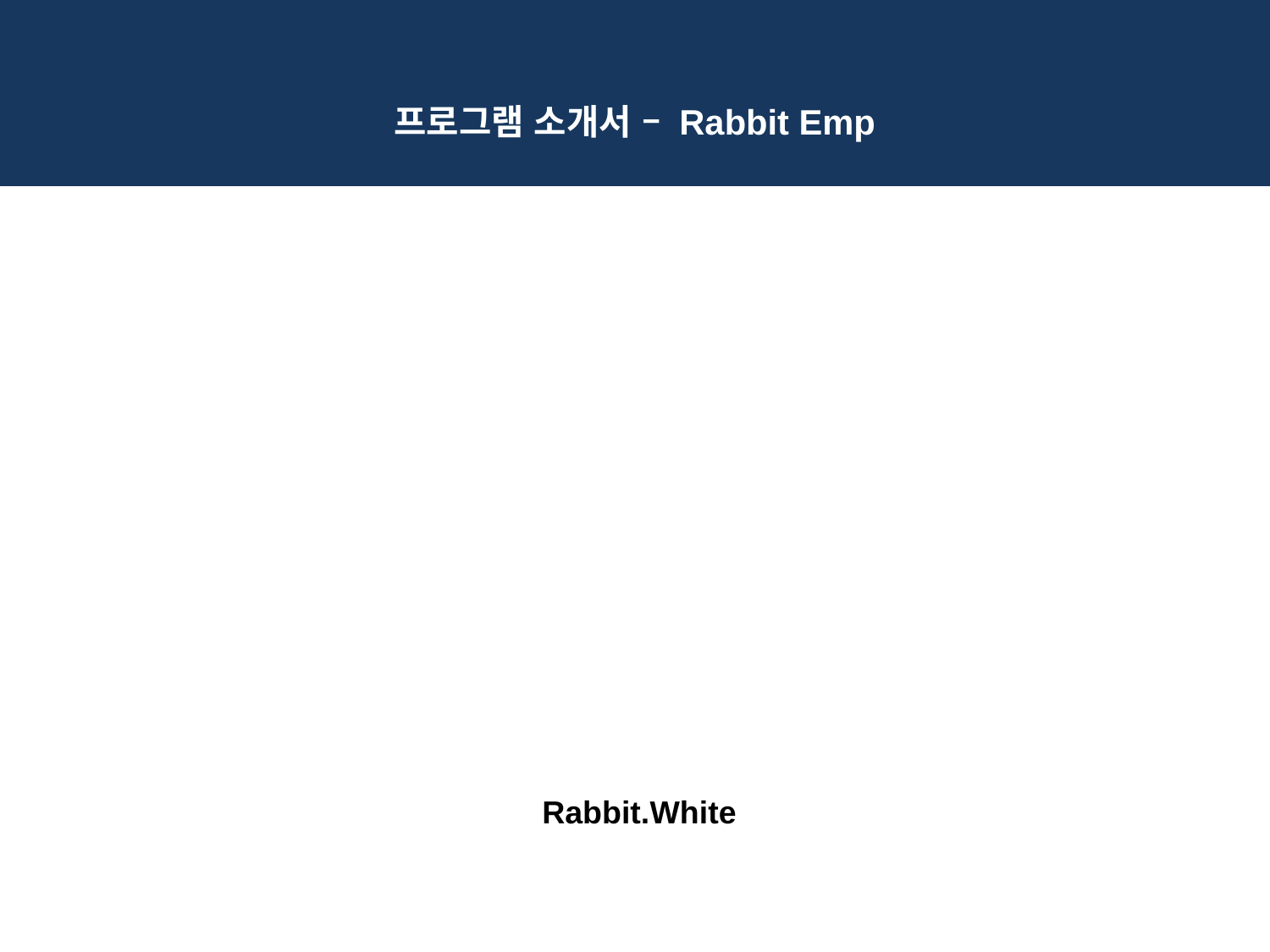

# 프로그램 소개서 – Rabbit Emp
Rabbit.White